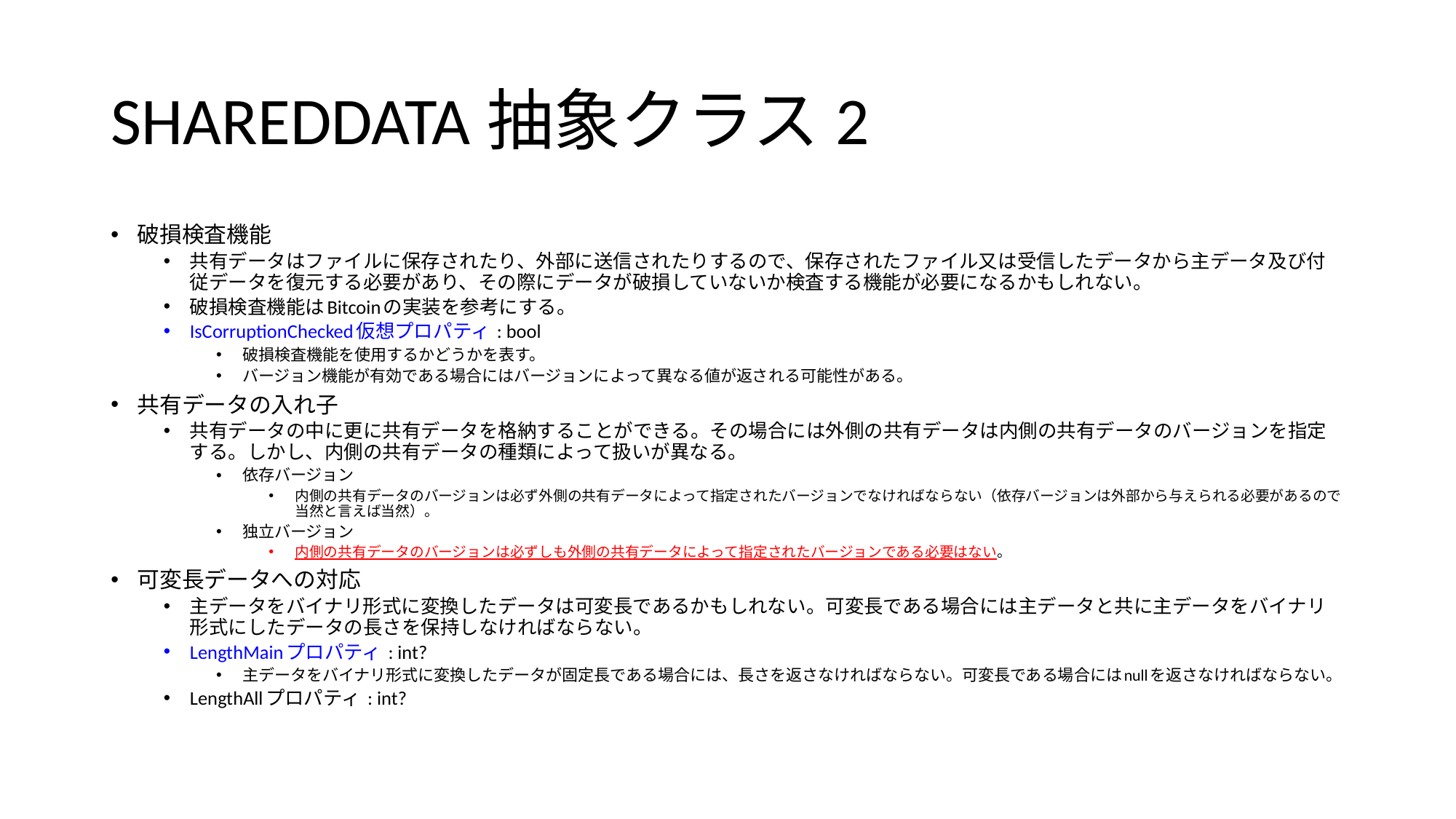

# SHAREDDATA抽象クラス2
破損検査機能
共有データはファイルに保存されたり、外部に送信されたりするので、保存されたファイル又は受信したデータから主データ及び付従データを復元する必要があり、その際にデータが破損していないか検査する機能が必要になるかもしれない。
破損検査機能はBitcoinの実装を参考にする。
IsCorruptionChecked仮想プロパティ : bool
破損検査機能を使用するかどうかを表す。
バージョン機能が有効である場合にはバージョンによって異なる値が返される可能性がある。
共有データの入れ子
共有データの中に更に共有データを格納することができる。その場合には外側の共有データは内側の共有データのバージョンを指定する。しかし、内側の共有データの種類によって扱いが異なる。
依存バージョン
内側の共有データのバージョンは必ず外側の共有データによって指定されたバージョンでなければならない（依存バージョンは外部から与えられる必要があるので当然と言えば当然）。
独立バージョン
内側の共有データのバージョンは必ずしも外側の共有データによって指定されたバージョンである必要はない。
可変長データへの対応
主データをバイナリ形式に変換したデータは可変長であるかもしれない。可変長である場合には主データと共に主データをバイナリ形式にしたデータの長さを保持しなければならない。
LengthMainプロパティ : int?
主データをバイナリ形式に変換したデータが固定長である場合には、長さを返さなければならない。可変長である場合にはnullを返さなければならない。
LengthAllプロパティ : int?